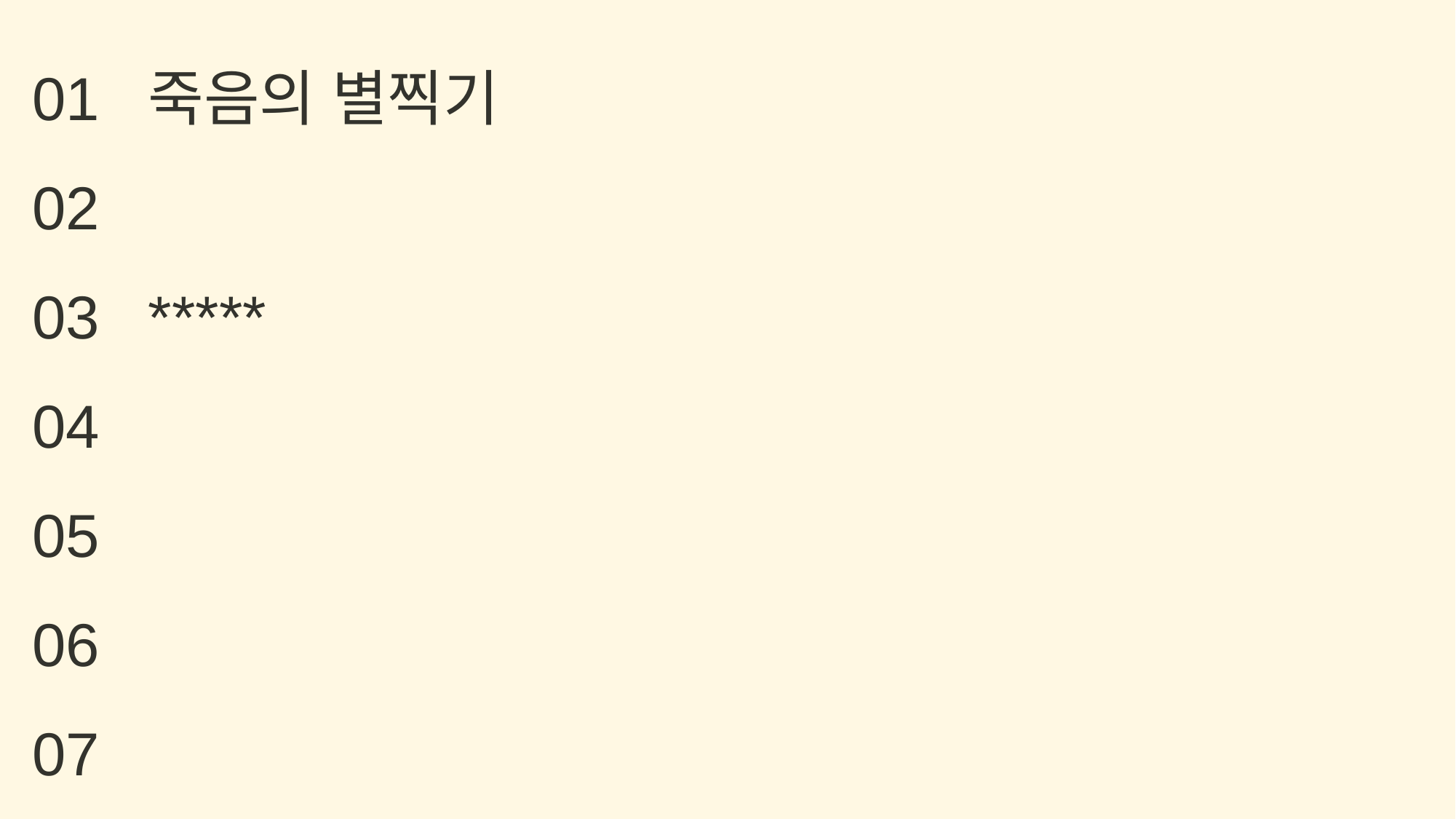

죽음의 별찍기

*****
01
02
03
04
05
06
07